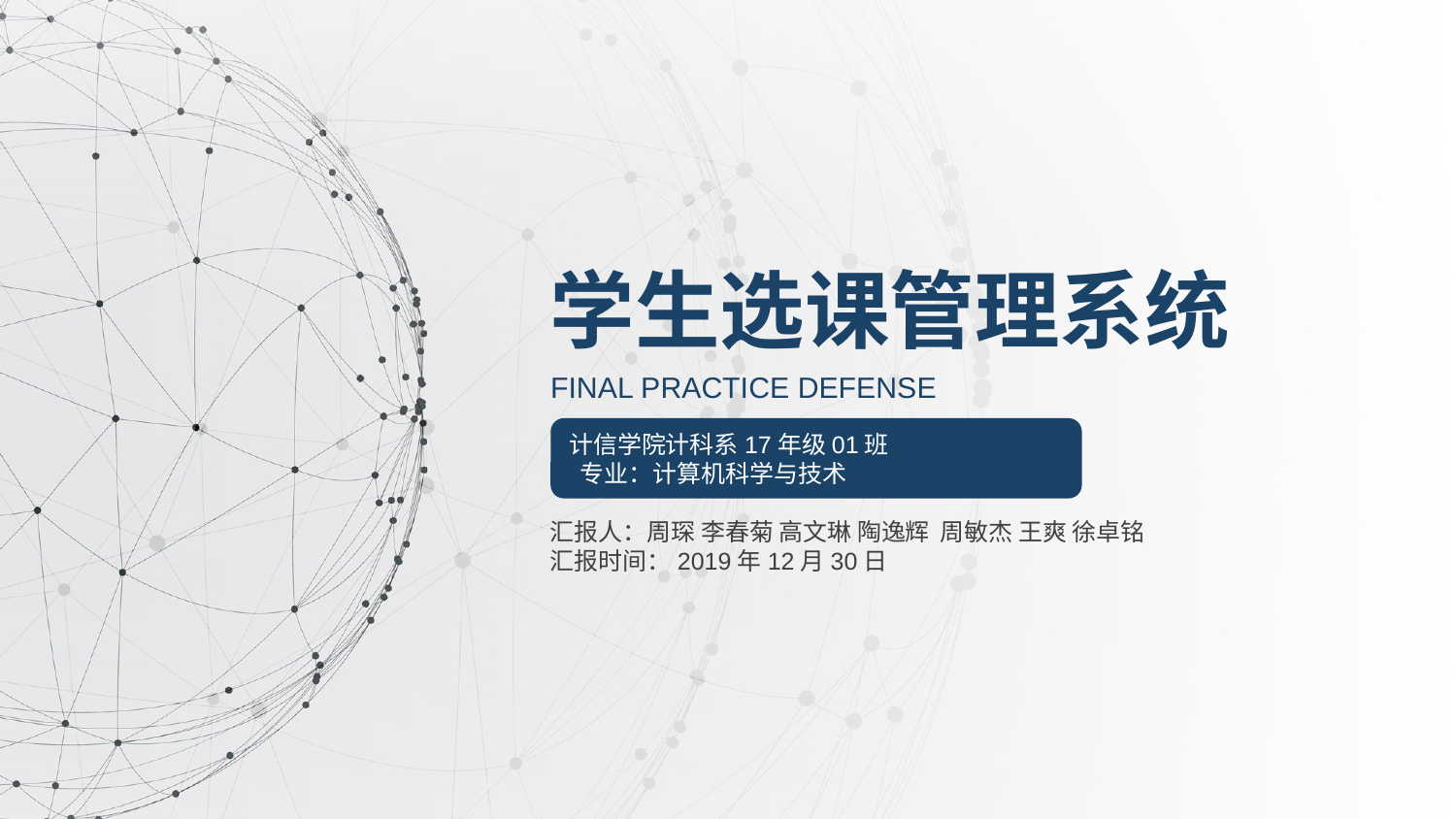

学生选课管理系统
FINAL PRACTICE DEFENSE
计信学院计科系17年级01班
 专业：计算机科学与技术
汇报人：周琛 李春菊 高文琳 陶逸辉  周敏杰 王爽 徐卓铭   汇报时间：2019年12月30日